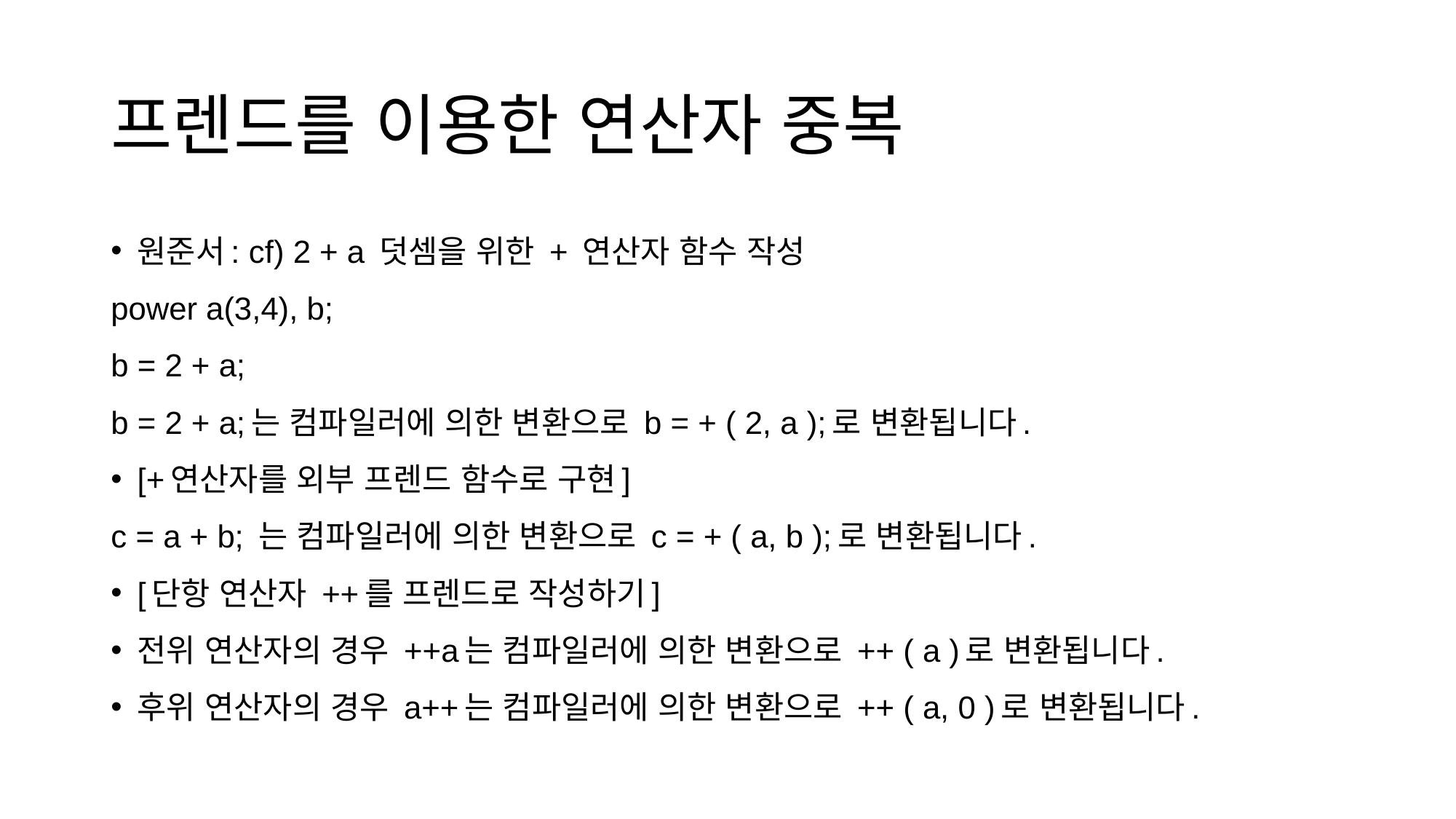

# 프렌드를 이용한 연산자 중복
원준서: cf) 2 + a 덧셈을 위한 + 연산자 함수 작성
power a(3,4), b;
b = 2 + a;
b = 2 + a;는 컴파일러에 의한 변환으로 b = + ( 2, a );로 변환됩니다.
[+연산자를 외부 프렌드 함수로 구현]
c = a + b; 는 컴파일러에 의한 변환으로 c = + ( a, b );로 변환됩니다.
[단항 연산자 ++를 프렌드로 작성하기]
전위 연산자의 경우 ++a는 컴파일러에 의한 변환으로 ++ ( a )로 변환됩니다.
후위 연산자의 경우 a++는 컴파일러에 의한 변환으로 ++ ( a, 0 )로 변환됩니다.